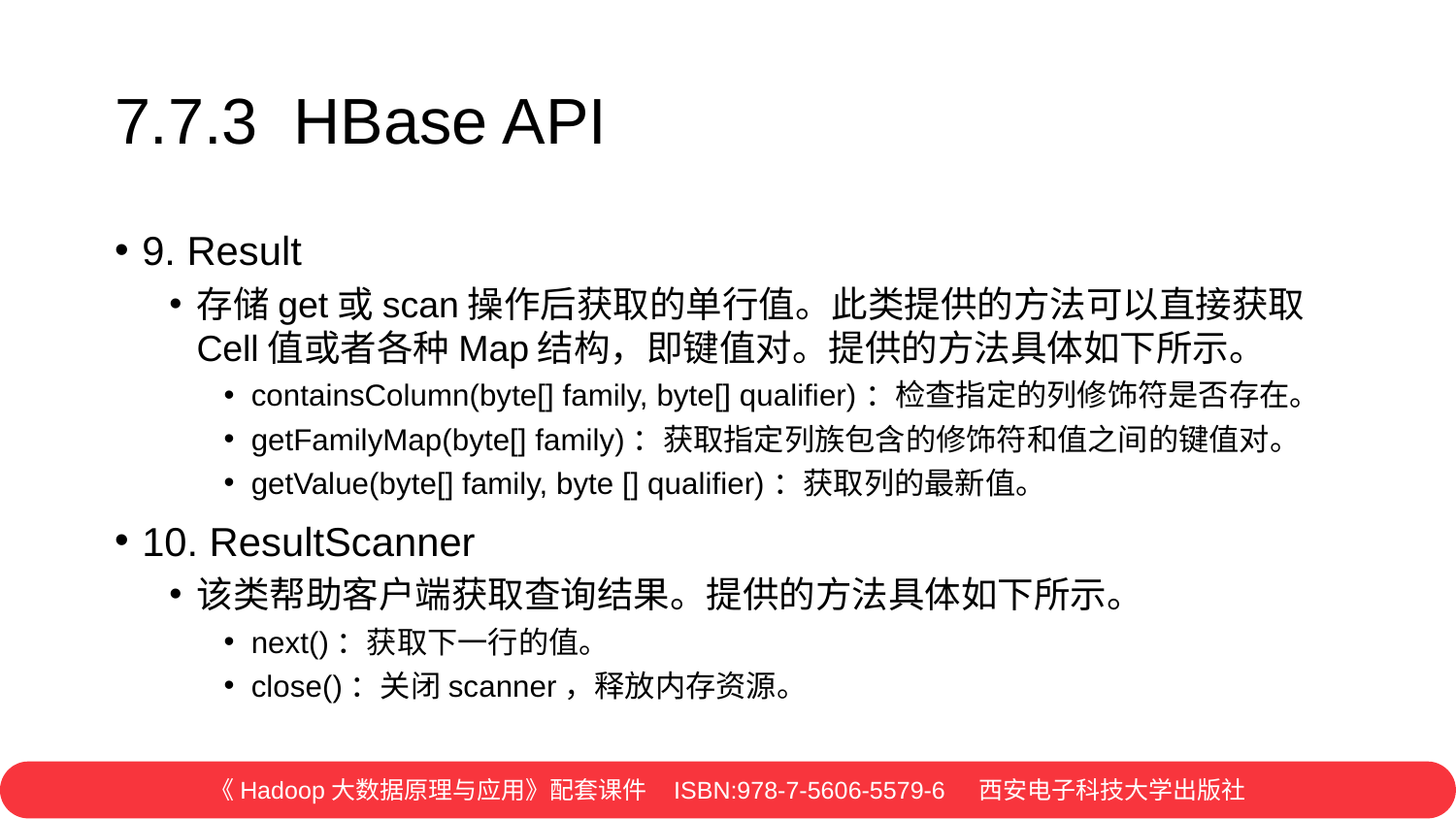

# 7.7.3  HBase API
9. Result
存储get或scan操作后获取的单行值。此类提供的方法可以直接获取Cell值或者各种Map结构，即键值对。提供的方法具体如下所示。
containsColumn(byte[] family, byte[] qualifier)：检查指定的列修饰符是否存在。
getFamilyMap(byte[] family)：获取指定列族包含的修饰符和值之间的键值对。
getValue(byte[] family, byte [] qualifier)：获取列的最新值。
10. ResultScanner
该类帮助客户端获取查询结果。提供的方法具体如下所示。
next()：获取下一行的值。
close()：关闭scanner，释放内存资源。